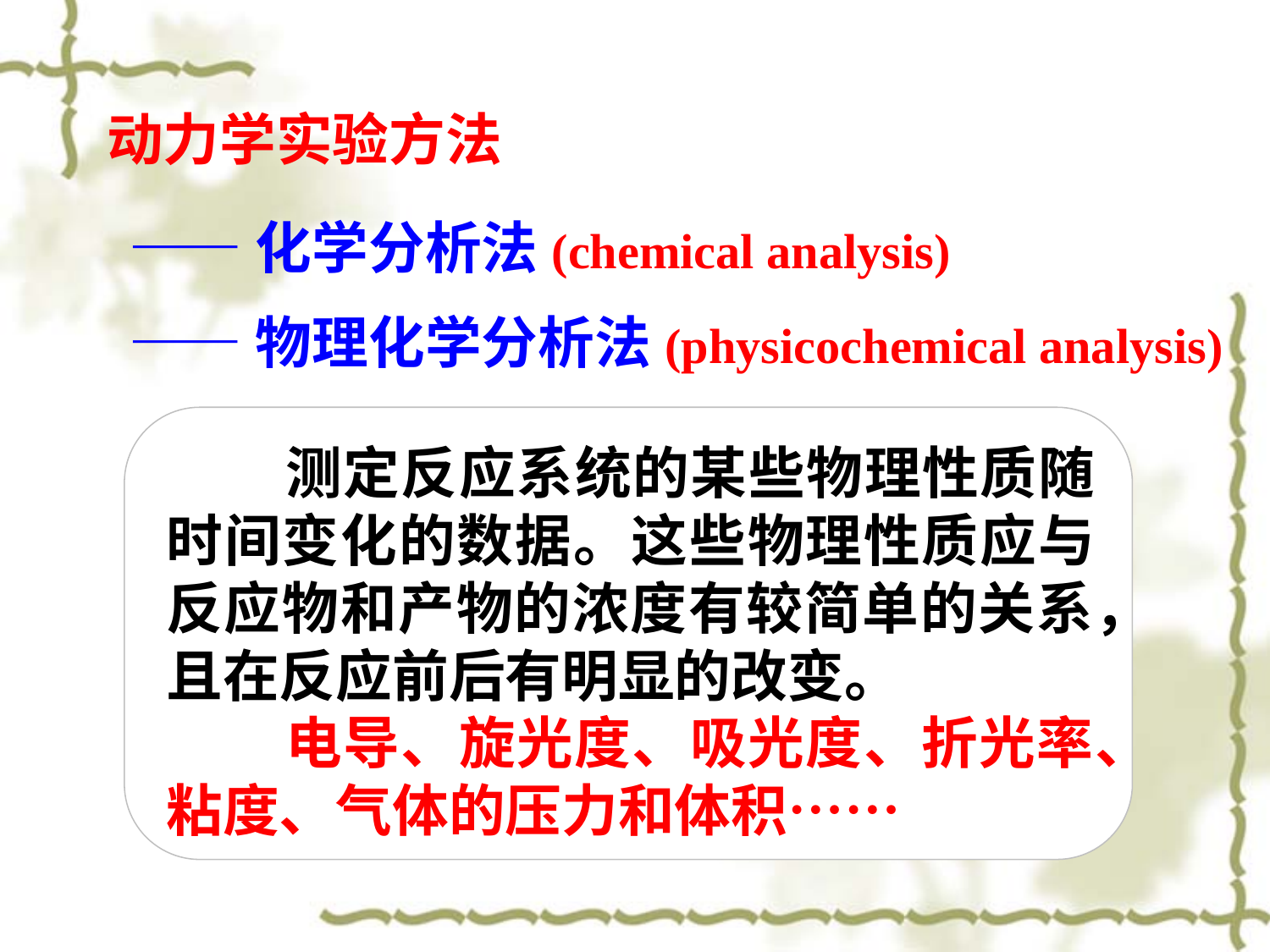

动力学实验方法
——化学分析法(chemical analysis)
——物理化学分析法(physicochemical analysis)

测定反应系统的某些物理性质随时间变化的数据。这些物理性质应与反应物和产物的浓度有较简单的关系，且在反应前后有明显的改变。
电导、旋光度、吸光度、折光率、粘度、气体的压力和体积……